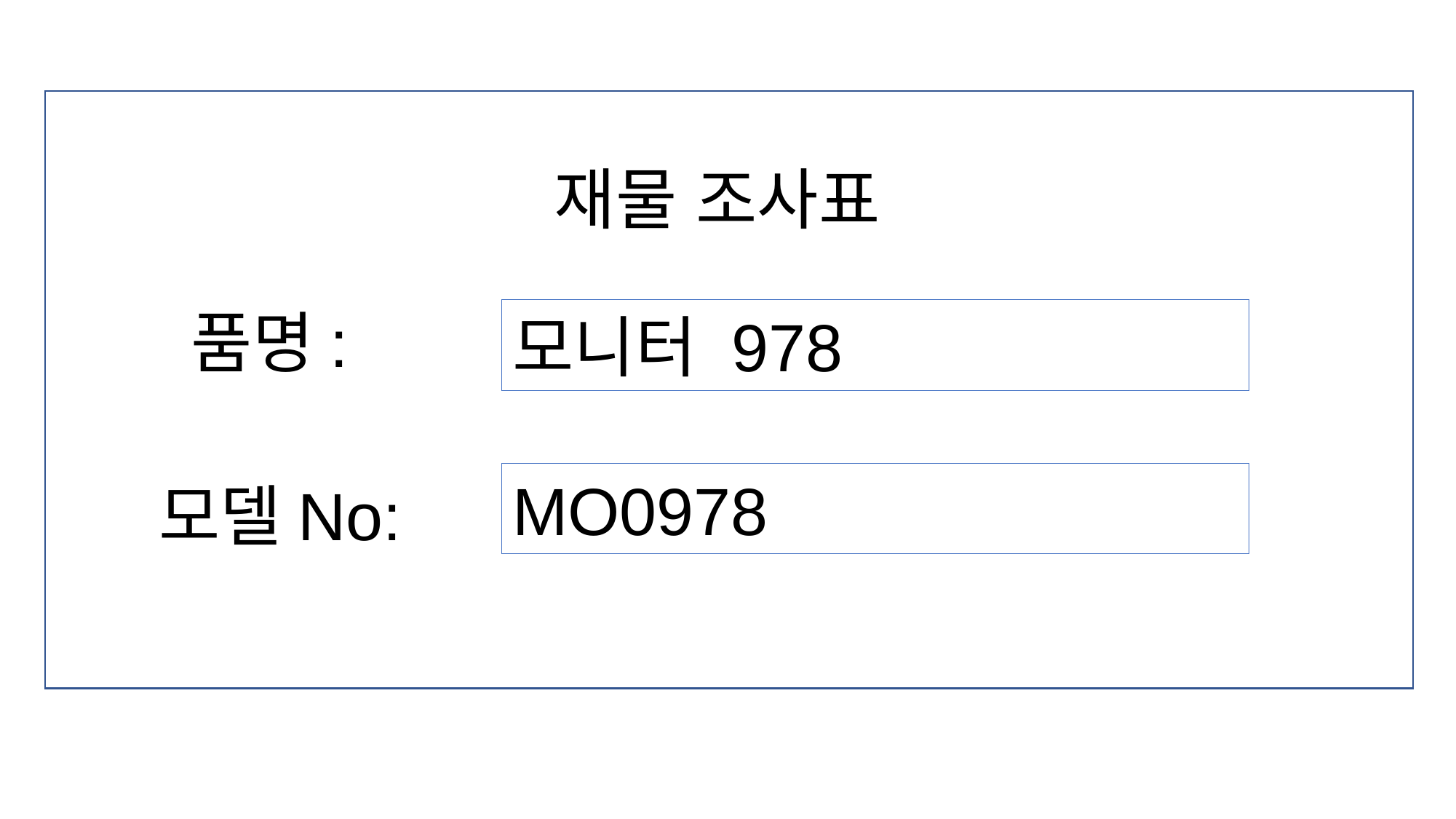

재물 조사표
품명:
모니터 978
MO0978
모델No: